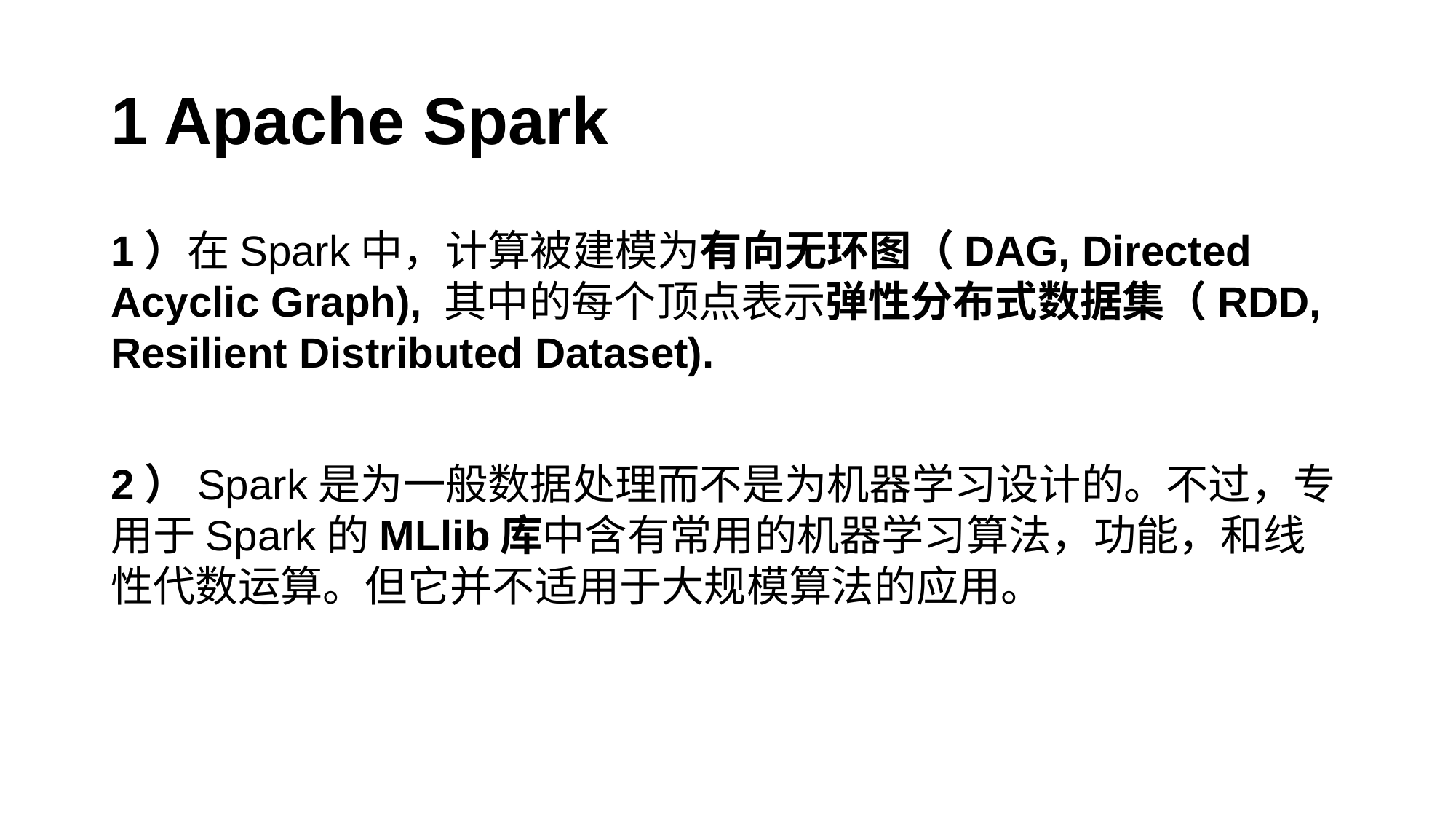

# 1 Apache Spark
1）在Spark中，计算被建模为有向无环图（DAG, Directed Acyclic Graph), 其中的每个顶点表示弹性分布式数据集（RDD, Resilient Distributed Dataset).

2）Spark是为一般数据处理而不是为机器学习设计的。不过，专用于Spark的MLlib库中含有常用的机器学习算法，功能，和线性代数运算。但它并不适用于大规模算法的应用。